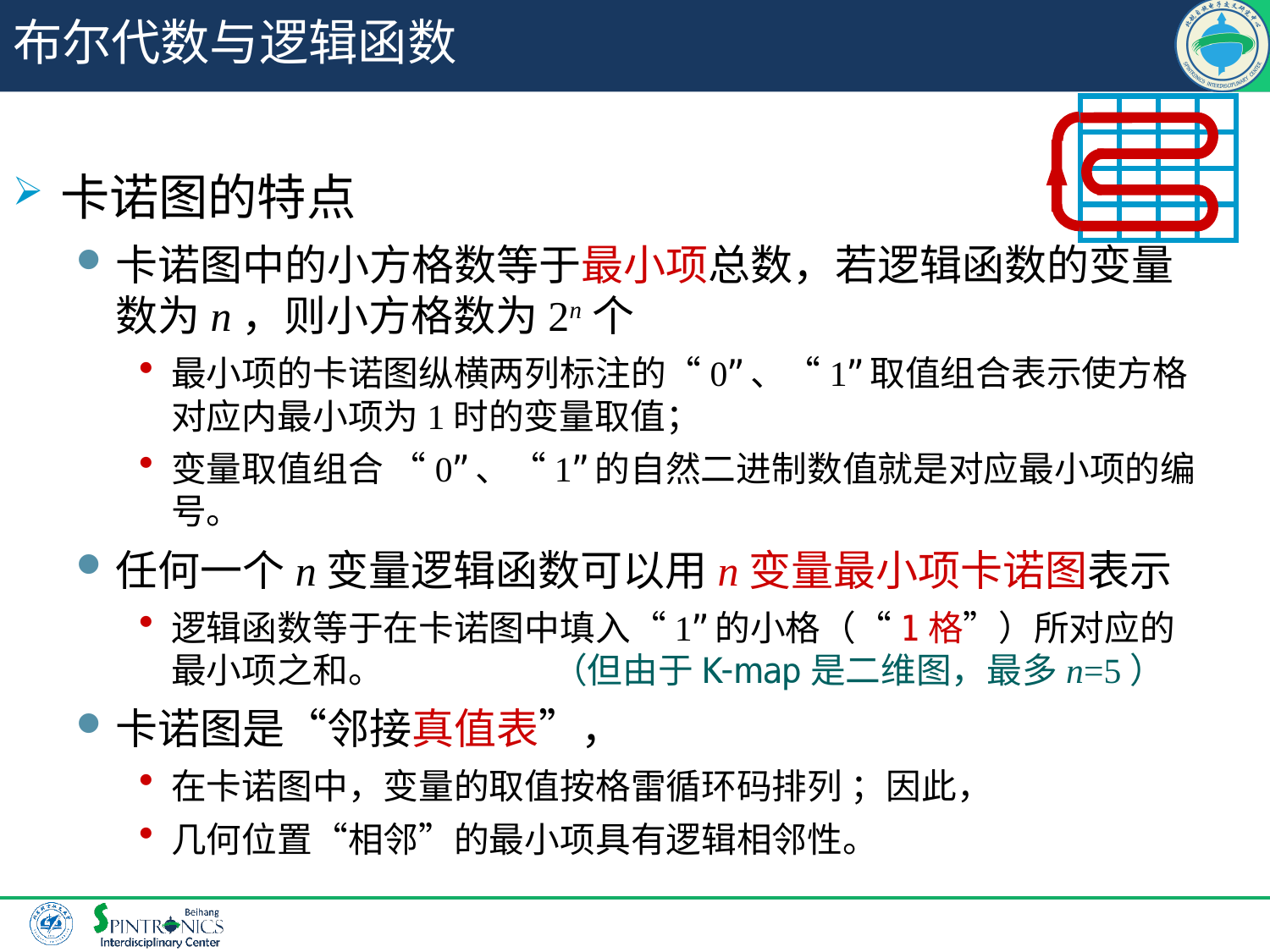

# 布尔代数与逻辑函数

卡诺图的特点
卡诺图中的小方格数等于最小项总数，若逻辑函数的变量数为n，则小方格数为2n个
最小项的卡诺图纵横两列标注的“0”、“1”取值组合表示使方格对应内最小项为1时的变量取值；
变量取值组合 “0”、“1”的自然二进制数值就是对应最小项的编号。
任何一个n变量逻辑函数可以用n变量最小项卡诺图表示
逻辑函数等于在卡诺图中填入“1”的小格（“1格”）所对应的最小项之和。		（但由于K-map是二维图，最多n=5）
卡诺图是“邻接真值表”，
在卡诺图中，变量的取值按格雷循环码排列 ；因此，
几何位置“相邻”的最小项具有逻辑相邻性。
72